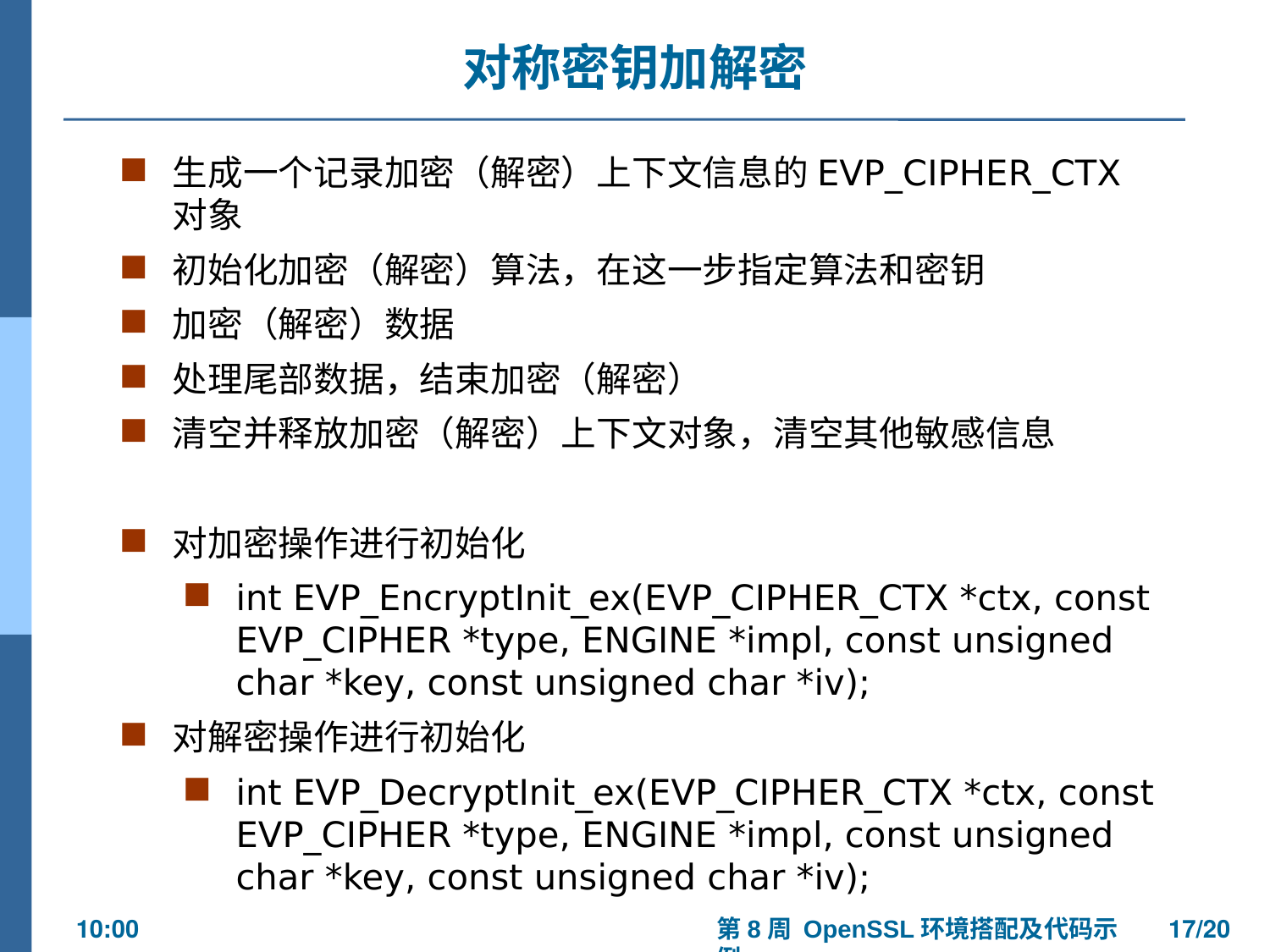

对称密钥加解密
生成一个记录加密（解密）上下文信息的EVP_CIPHER_CTX对象
初始化加密（解密）算法，在这一步指定算法和密钥
加密（解密）数据
处理尾部数据，结束加密（解密）
清空并释放加密（解密）上下文对象，清空其他敏感信息

对加密操作进行初始化
int EVP_EncryptInit_ex(EVP_CIPHER_CTX *ctx, const EVP_CIPHER *type, ENGINE *impl, const unsigned char *key, const unsigned char *iv);
对解密操作进行初始化
int EVP_DecryptInit_ex(EVP_CIPHER_CTX *ctx, const EVP_CIPHER *type, ENGINE *impl, const unsigned char *key, const unsigned char *iv);